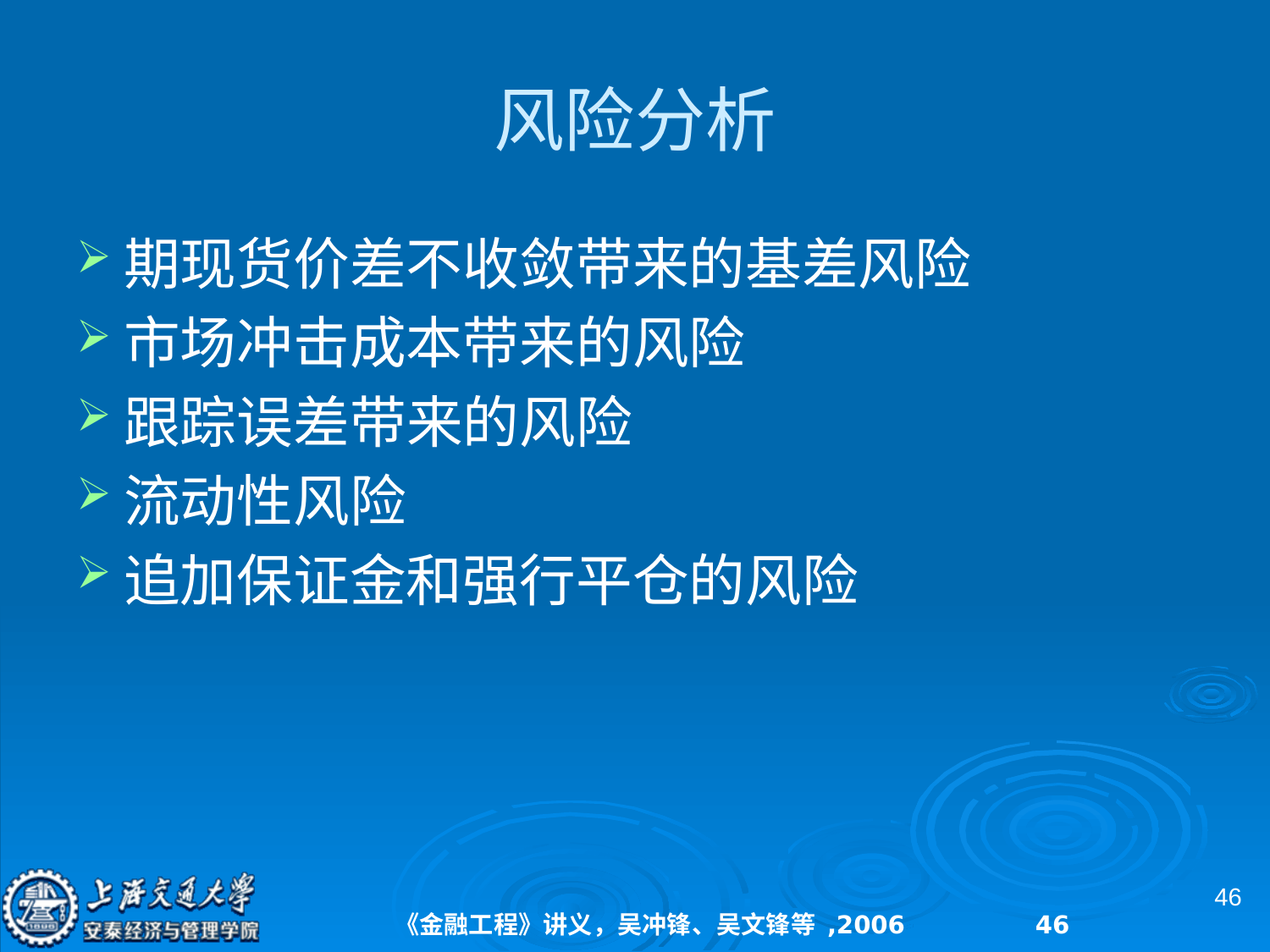

# 风险分析
期现货价差不收敛带来的基差风险
市场冲击成本带来的风险
跟踪误差带来的风险
流动性风险
追加保证金和强行平仓的风险
46